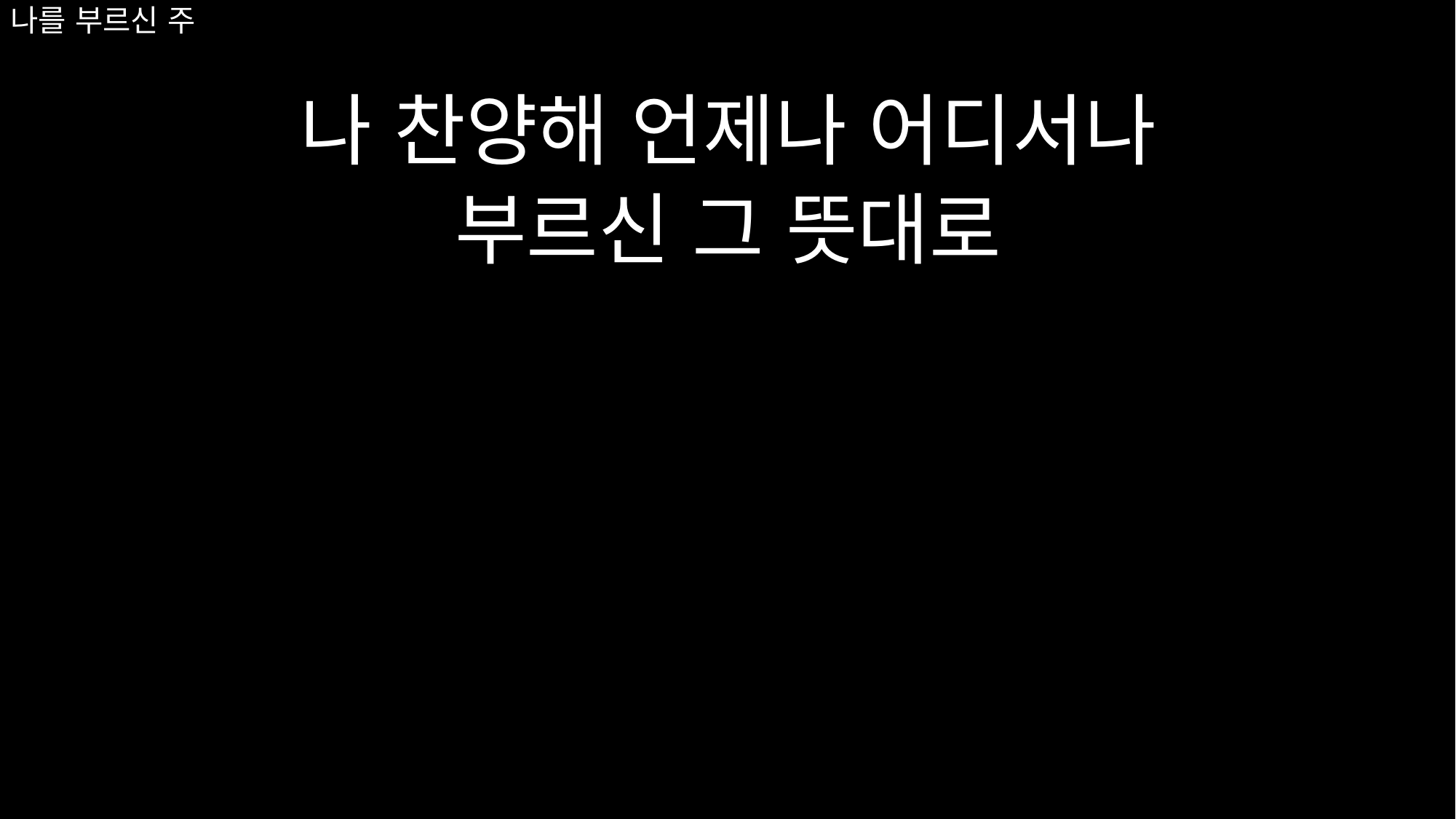

나 찬양해 언제나 어디서나
부르신 그 뜻대로

# 나를 부르신 주